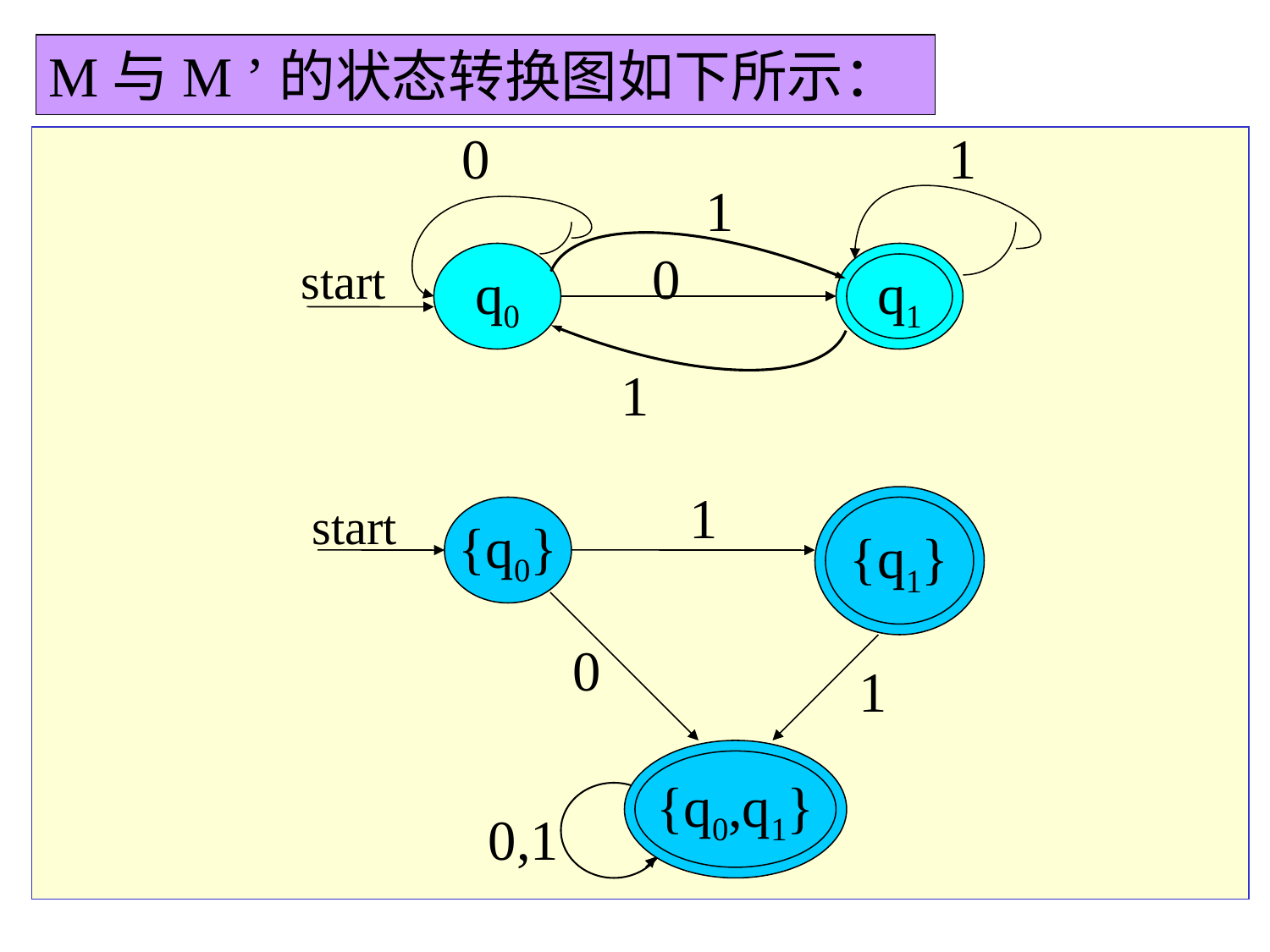

M与M ’的状态转换图如下所示：
0
1
1

0
start
q0
q0
q1

1

1
q0
start
{q0}
{q1}

0

1
q0
{q0,q1}

0,1